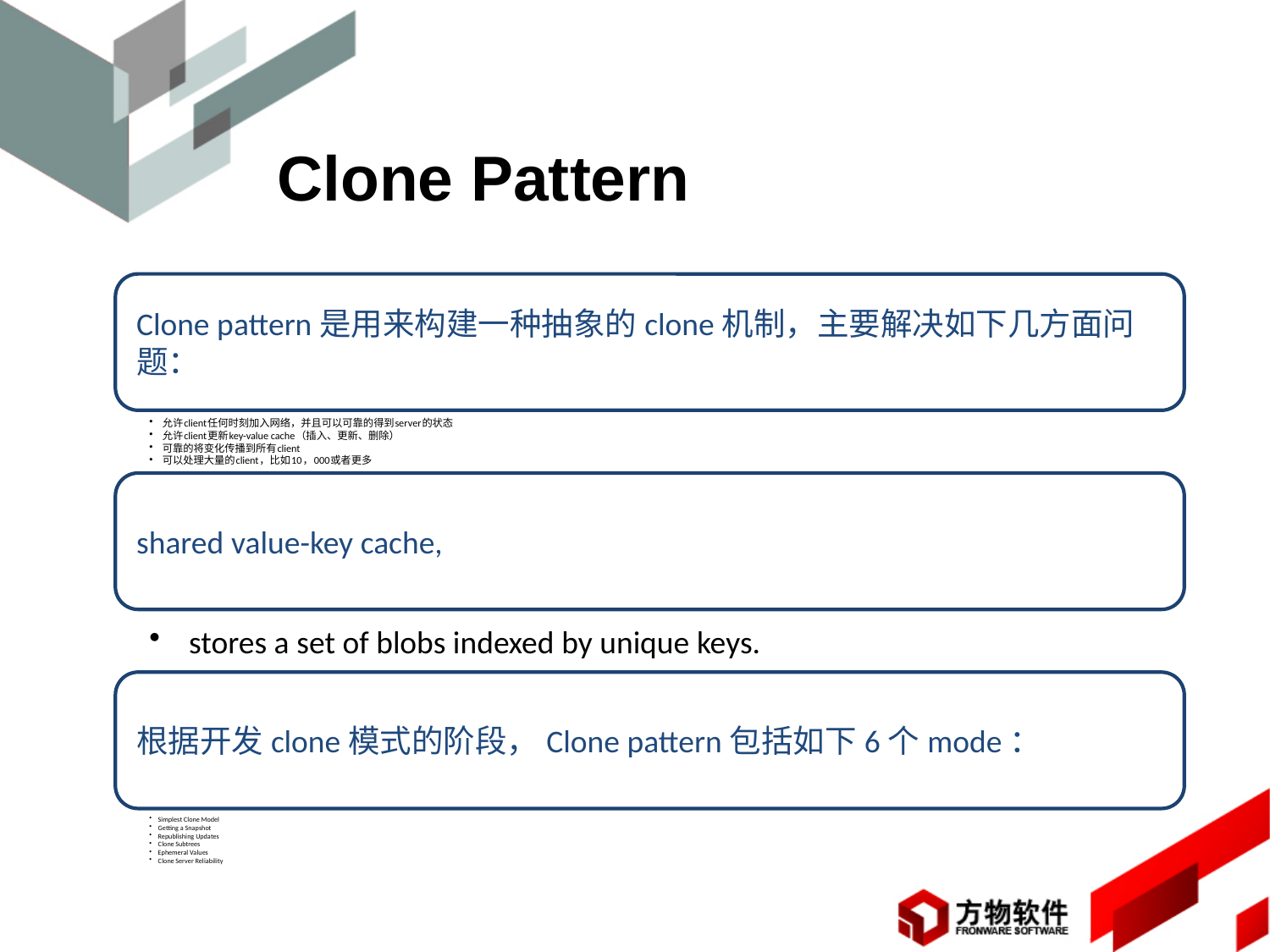

# Clone Pattern
Clone pattern是用来构建一种抽象的clone机制，主要解决如下几方面问题：
允许client任何时刻加入网络，并且可以可靠的得到server的状态
允许client更新key-value cache（插入、更新、删除）
可靠的将变化传播到所有client
可以处理大量的client，比如10，000或者更多
shared value-key cache,
stores a set of blobs indexed by unique keys.
根据开发clone模式的阶段，Clone pattern包括如下6个mode：
Simplest Clone Model
Getting a Snapshot
Republishing Updates
Clone Subtrees
Ephemeral Values
Clone Server Reliability